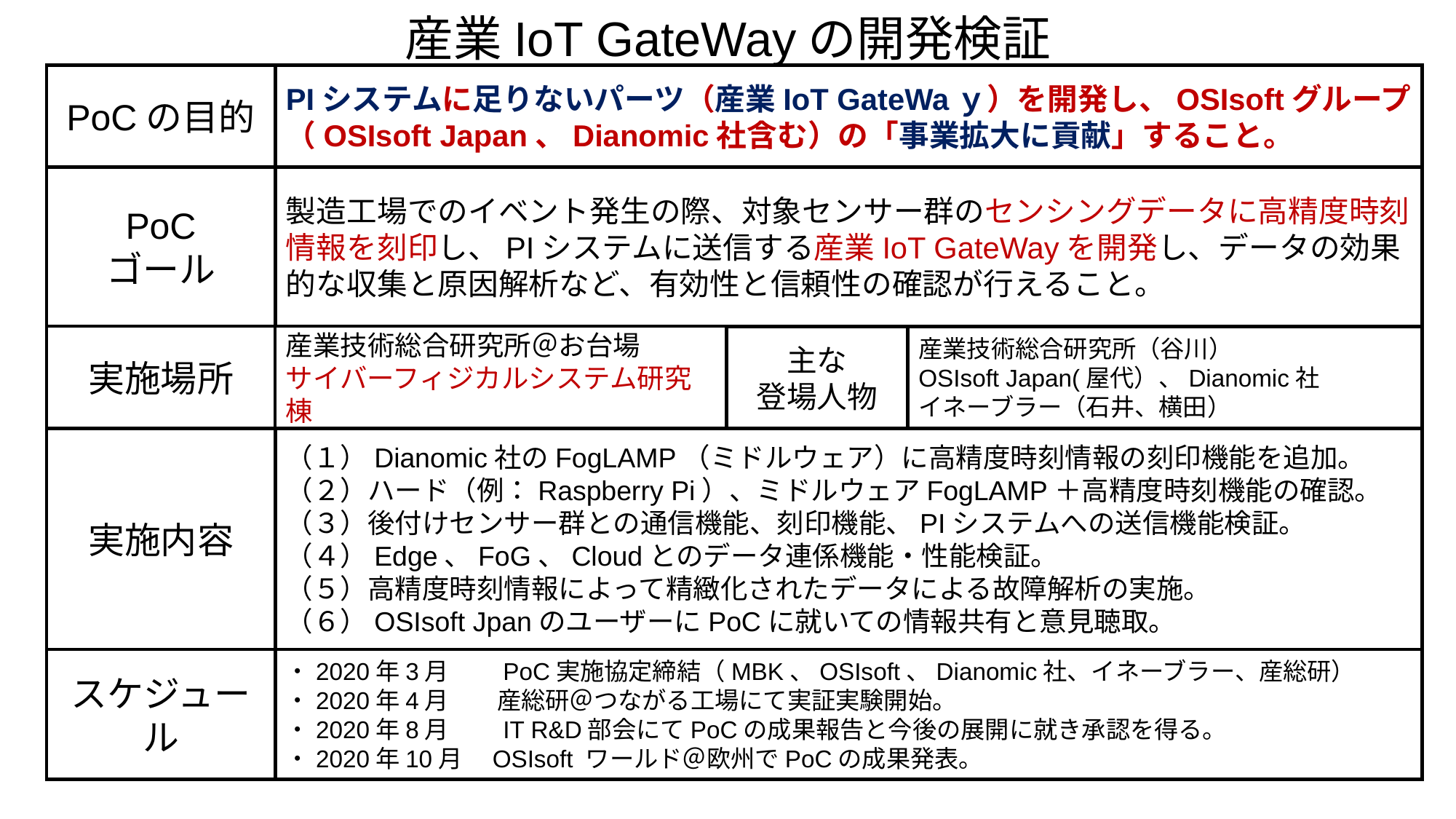

産業IoT GateWayの開発検証
PIシステムに足りないパーツ（産業IoT GateWaｙ）を開発し、OSIsoftグループ（OSIsoft Japan、Dianomic社含む）の「事業拡大に貢献」すること。
PoCの目的
PoC
ゴール
製造工場でのイベント発生の際、対象センサー群のセンシングデータに高精度時刻情報を刻印し、PIシステムに送信する産業IoT GateWayを開発し、データの効果的な収集と原因解析など、有効性と信頼性の確認が行えること。
産業技術総合研究所＠お台場
サイバーフィジカルシステム研究棟
実施場所
産業技術総合研究所（谷川）
OSIsoft Japan(屋代）、Dianomic社
イネーブラー（石井、横田）
主な
登場人物
（１）Dianomic社のFogLAMP（ミドルウェア）に高精度時刻情報の刻印機能を追加。
（２）ハード（例：Raspberry Pi）、ミドルウェアFogLAMP＋高精度時刻機能の確認。
（３）後付けセンサー群との通信機能、刻印機能、PIシステムへの送信機能検証。
（４）Edge、FoG、Cloudとのデータ連係機能・性能検証。
（５）高精度時刻情報によって精緻化されたデータによる故障解析の実施。
（６）OSIsoft JpanのユーザーにPoCに就いての情報共有と意見聴取。
実施内容
・2020年3月　　PoC実施協定締結（MBK、OSIsoft、Dianomic社、イネーブラー、産総研）
・2020年4月　　産総研＠つながる工場にて実証実験開始。
・2020年8月　　IT R&D部会にてPoCの成果報告と今後の展開に就き承認を得る。
・2020年10月　OSIsoft ワールド＠欧州でPoCの成果発表。
スケジュール